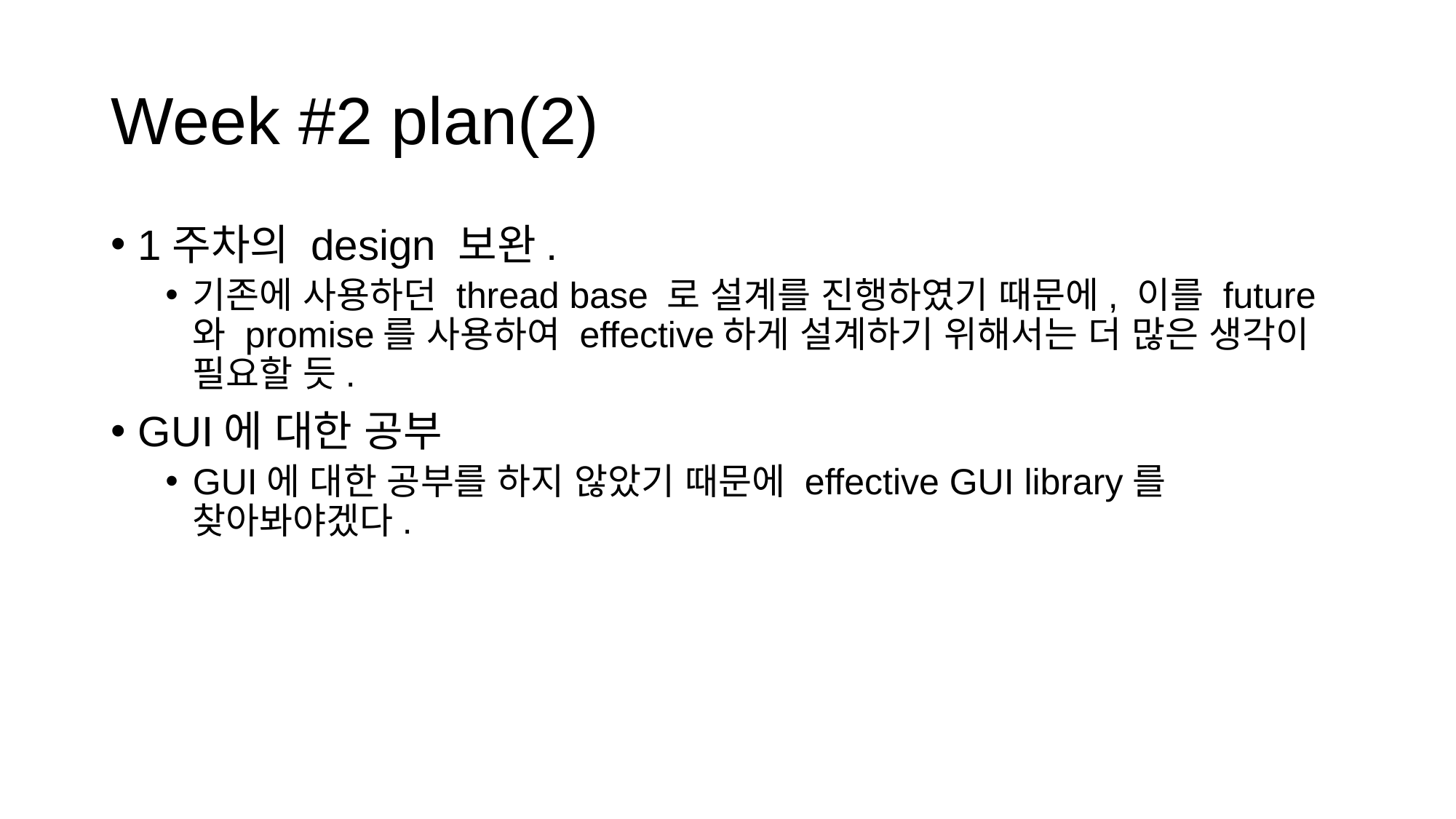

# Week #2 plan(2)
1주차의 design 보완.
기존에 사용하던 thread base 로 설계를 진행하였기 때문에, 이를 future 와 promise를 사용하여 effective하게 설계하기 위해서는 더 많은 생각이 필요할 듯.
GUI에 대한 공부
GUI에 대한 공부를 하지 않았기 때문에 effective GUI library를 찾아봐야겠다.